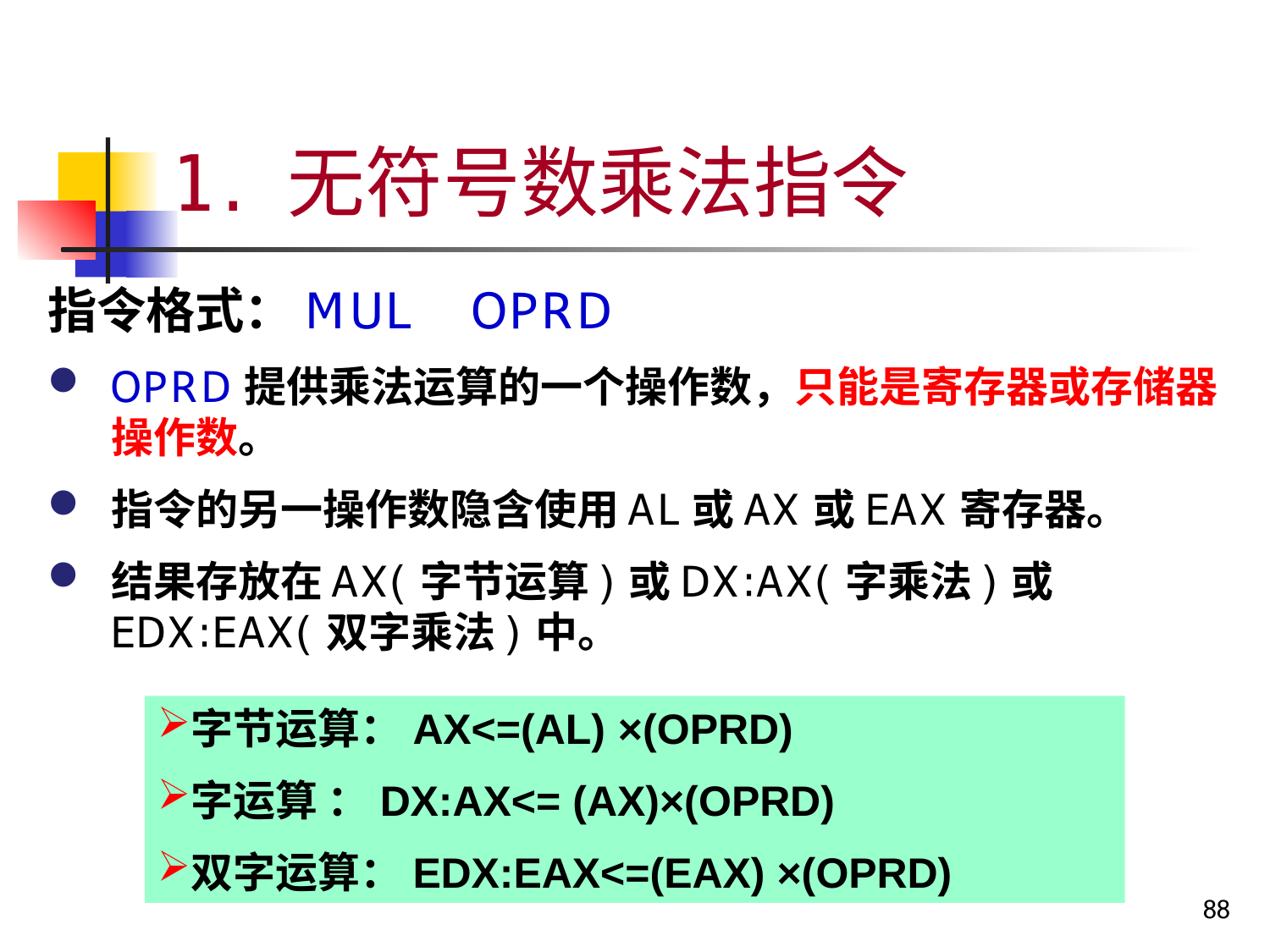

# 1. 无符号数乘法指令
指令格式：MUL    OPRD
OPRD提供乘法运算的一个操作数，只能是寄存器或存储器操作数。
指令的另一操作数隐含使用AL或AX或EAX寄存器。
结果存放在AX(字节运算)或DX:AX(字乘法)或EDX:EAX(双字乘法)中。
字节运算：AX<=(AL) ×(OPRD)
字运算 ：DX:AX<= (AX)×(OPRD)
双字运算：EDX:EAX<=(EAX) ×(OPRD)
88